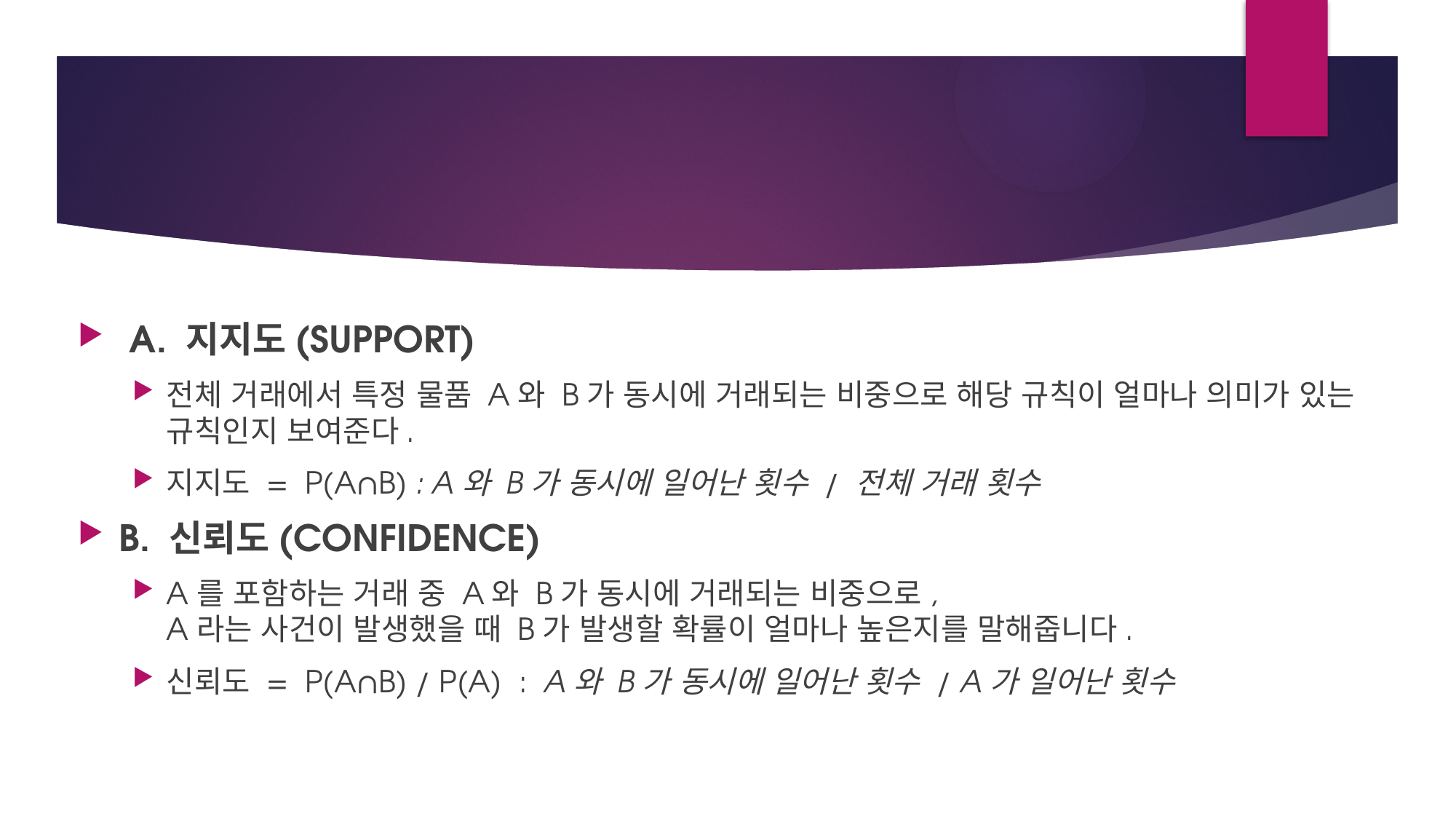

#
 A. 지지도(SUPPORT)
전체 거래에서 특정 물품 A와 B가 동시에 거래되는 비중으로 해당 규칙이 얼마나 의미가 있는 규칙인지 보여준다.
지지도 =  P(A∩B) : A와 B가 동시에 일어난 횟수 / 전체 거래 횟수
B. 신뢰도(CONFIDENCE)
A를 포함하는 거래 중 A와 B가 동시에 거래되는 비중으로,
A라는 사건이 발생했을 때 B가 발생할 확률이 얼마나 높은지를 말해줍니다.
신뢰도 =  P(A∩B) / P(A)  :  A와 B가 동시에 일어난 횟수 / A가 일어난 횟수